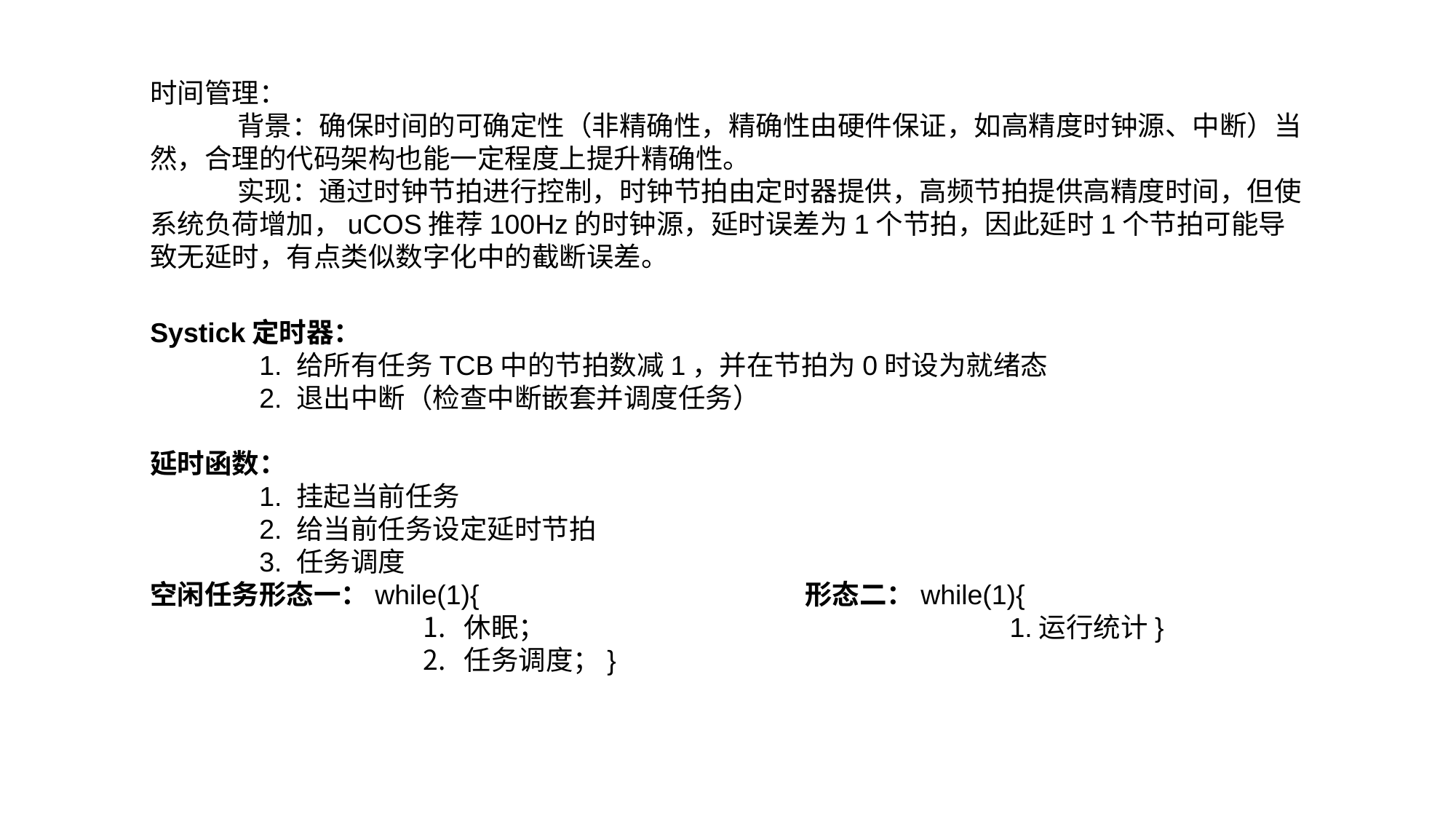

时间管理：
             背景：确保时间的可确定性（非精确性，精确性由硬件保证，如高精度时钟源、中断）当然，合理的代码架构也能一定程度上提升精确性。
             实现：通过时钟节拍进行控制，时钟节拍由定时器提供，高频节拍提供高精度时间，但使系统负荷增加，uCOS推荐100Hz的时钟源，延时误差为1个节拍，因此延时1个节拍可能导致无延时，有点类似数字化中的截断误差。
Systick定时器：
	1. 给所有任务TCB中的节拍数减1，并在节拍为0时设为就绪态
	2. 退出中断（检查中断嵌套并调度任务）

延时函数：
	1. 挂起当前任务
	2. 给当前任务设定延时节拍
	3. 任务调度
空闲任务形态一：while(1){ 			形态二：while(1){
休眠；					1.运行统计}
任务调度；}